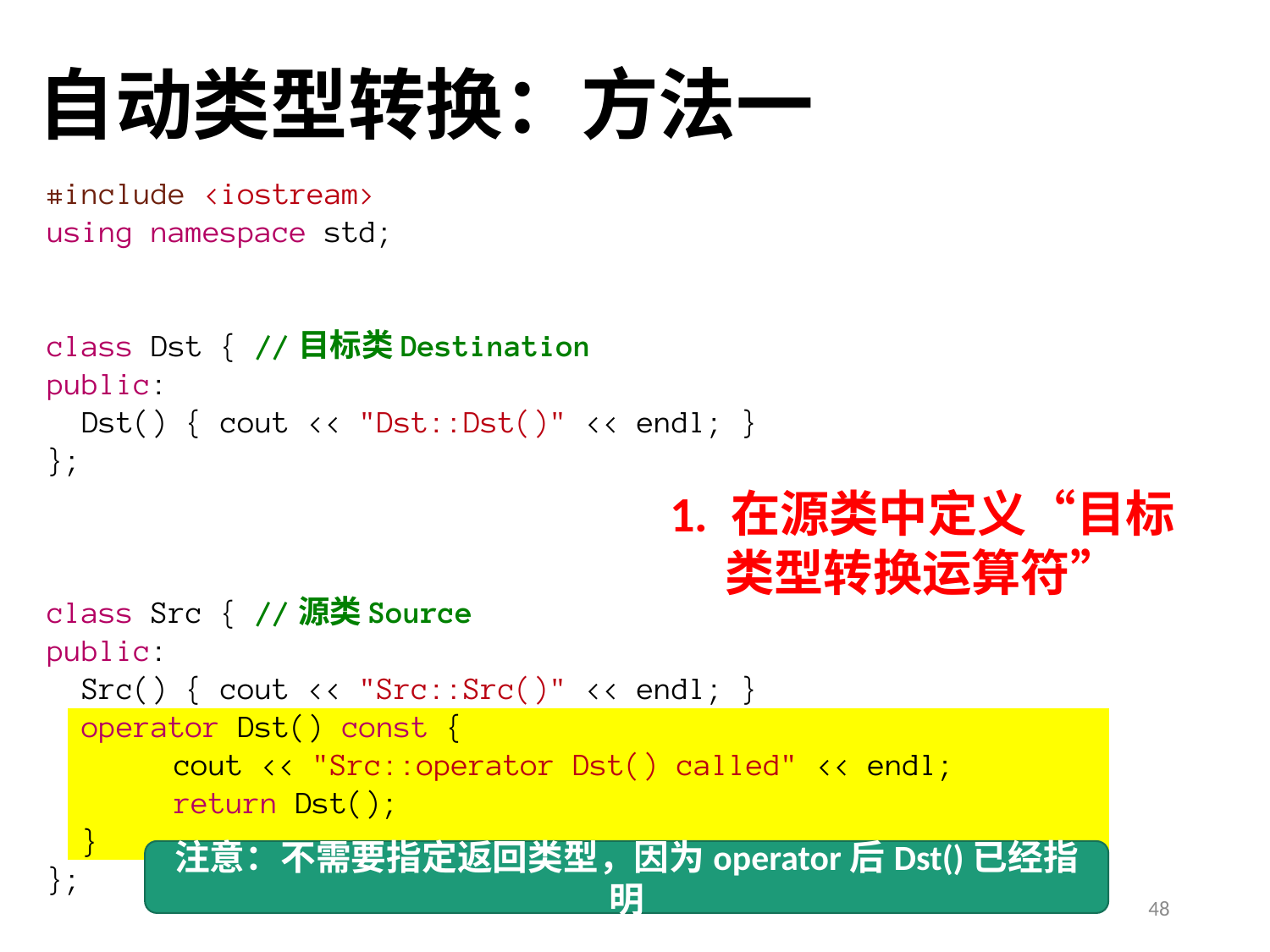

# 自动类型转换：方法一
#include <iostream>
using namespace std;

class Dst { //目标类Destination
public:
  Dst() { cout << "Dst::Dst()" << endl; }
};

class Src { //源类Source
public:
  Src() { cout << "Src::Src()" << endl; }
  operator Dst() const {
	cout << "Src::operator Dst() called" << endl;
	return Dst();
  }
};
1. 在源类中定义“目标类型转换运算符”

注意：不需要指定返回类型，因为operator后Dst()已经指明
48